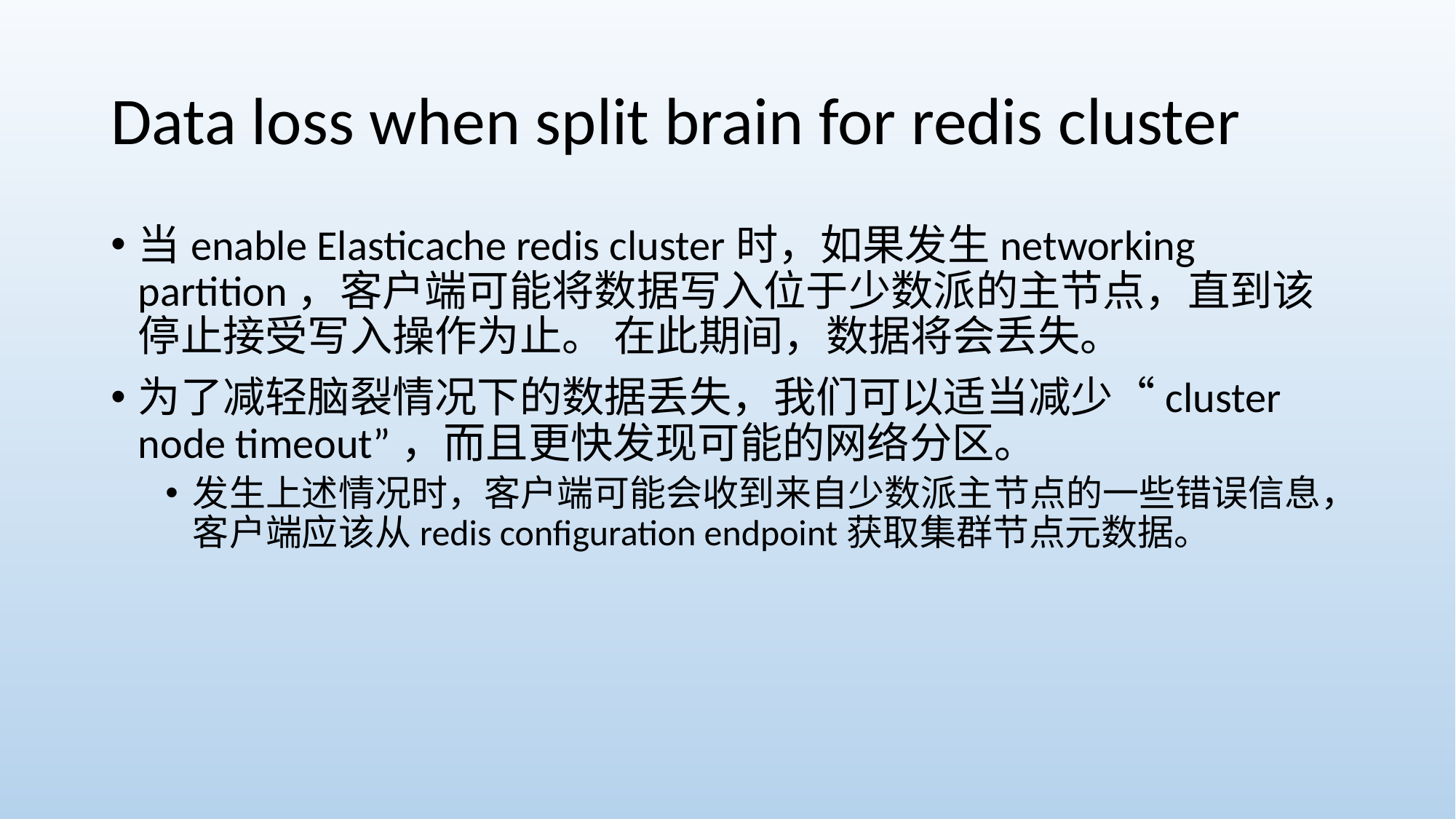

# Data loss when split brain for redis cluster
当enable Elasticache redis cluster时，如果发生networking partition，客户端可能将数据写入位于少数派的主节点，直到该停止接受写入操作为止。 在此期间，数据将会丢失。
为了减轻脑裂情况下的数据丢失，我们可以适当减少“cluster node timeout”，而且更快发现可能的网络分区。
发生上述情况时，客户端可能会收到来自少数派主节点的一些错误信息，客户端应该从redis configuration endpoint获取集群节点元数据。